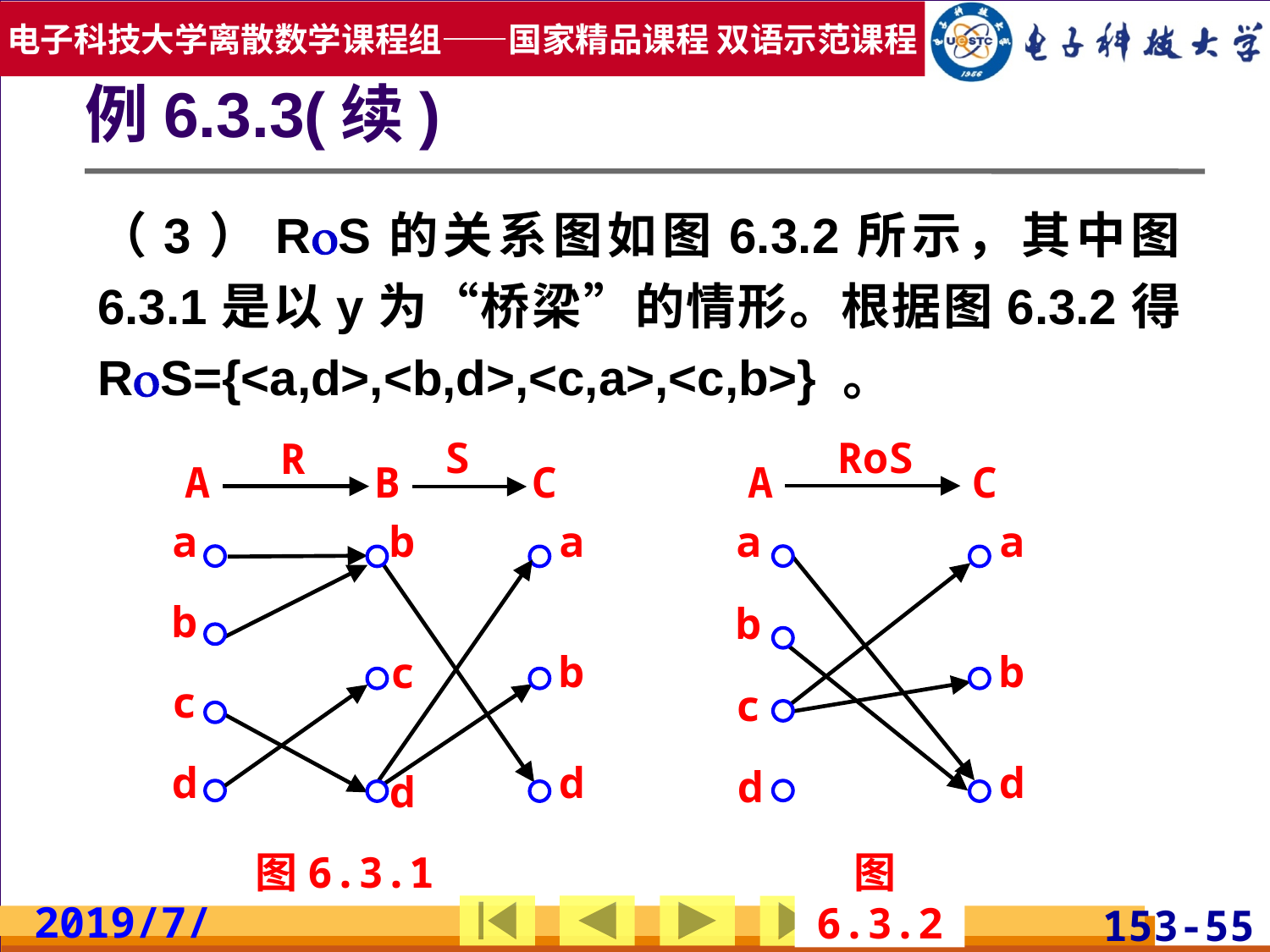

# 例6.3.3(续)
（3）RοS的关系图如图6.3.2所示，其中图6.3.1是以y为“桥梁”的情形。根据图6.3.2得RοS={<a,d>,<b,d>,<c,a>,<c,b>} 。
S
R
A
B
C

a
b
a

b

b
c

c

d
d
d

图6.3.1
RoS
A
C

a
a

b

b

c

d
d

图6.3.2
2019/7/3